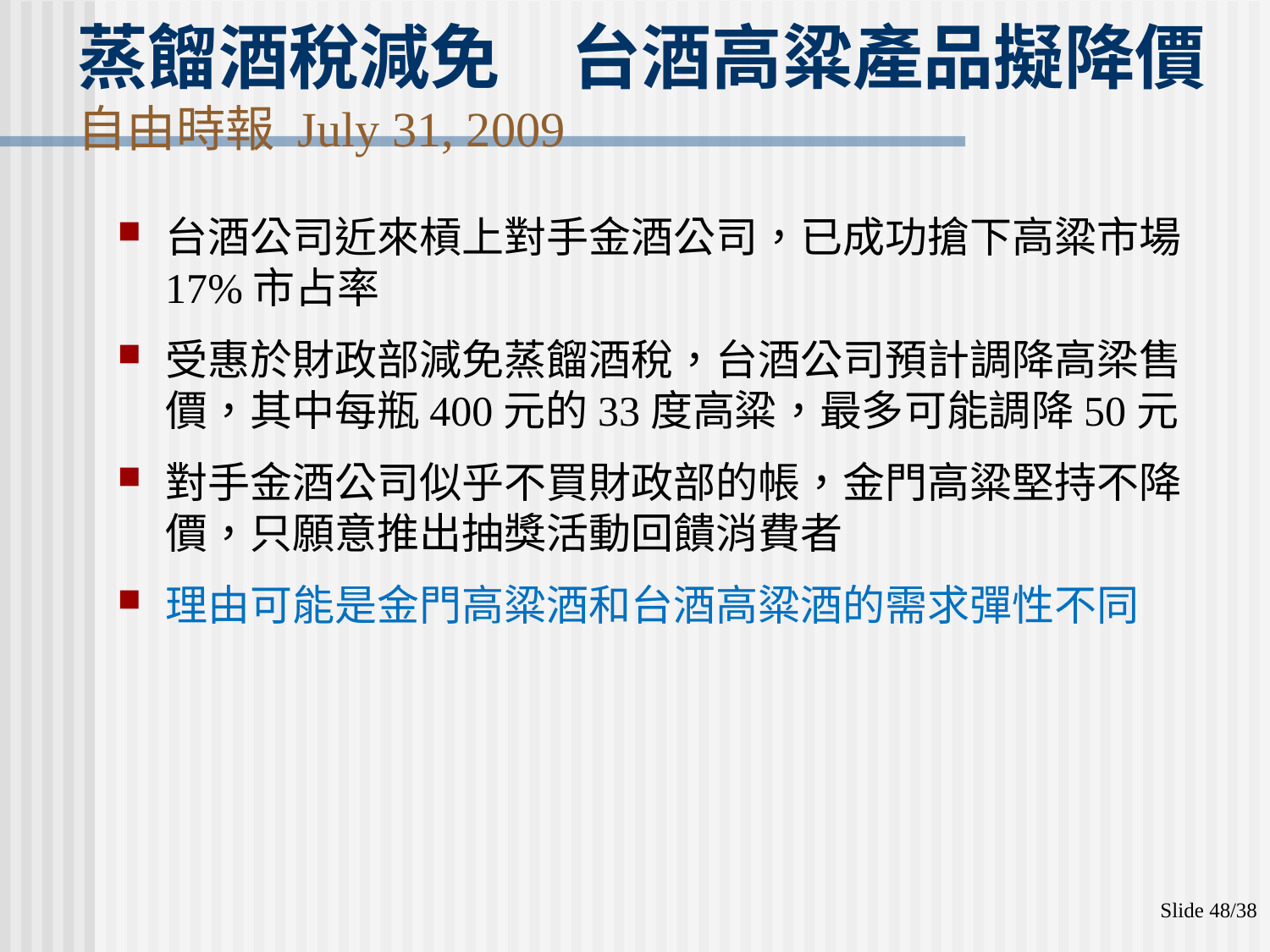

# 蒸餾酒稅減免　台酒高粱產品擬降價 自由時報 July 31, 2009
台酒公司近來槓上對手金酒公司，已成功搶下高粱市場17%市占率
受惠於財政部減免蒸餾酒稅，台酒公司預計調降高梁售價，其中每瓶400元的33度高粱，最多可能調降50元
對手金酒公司似乎不買財政部的帳，金門高粱堅持不降價，只願意推出抽獎活動回饋消費者
理由可能是金門高粱酒和台酒高粱酒的需求彈性不同
Slide 48/38